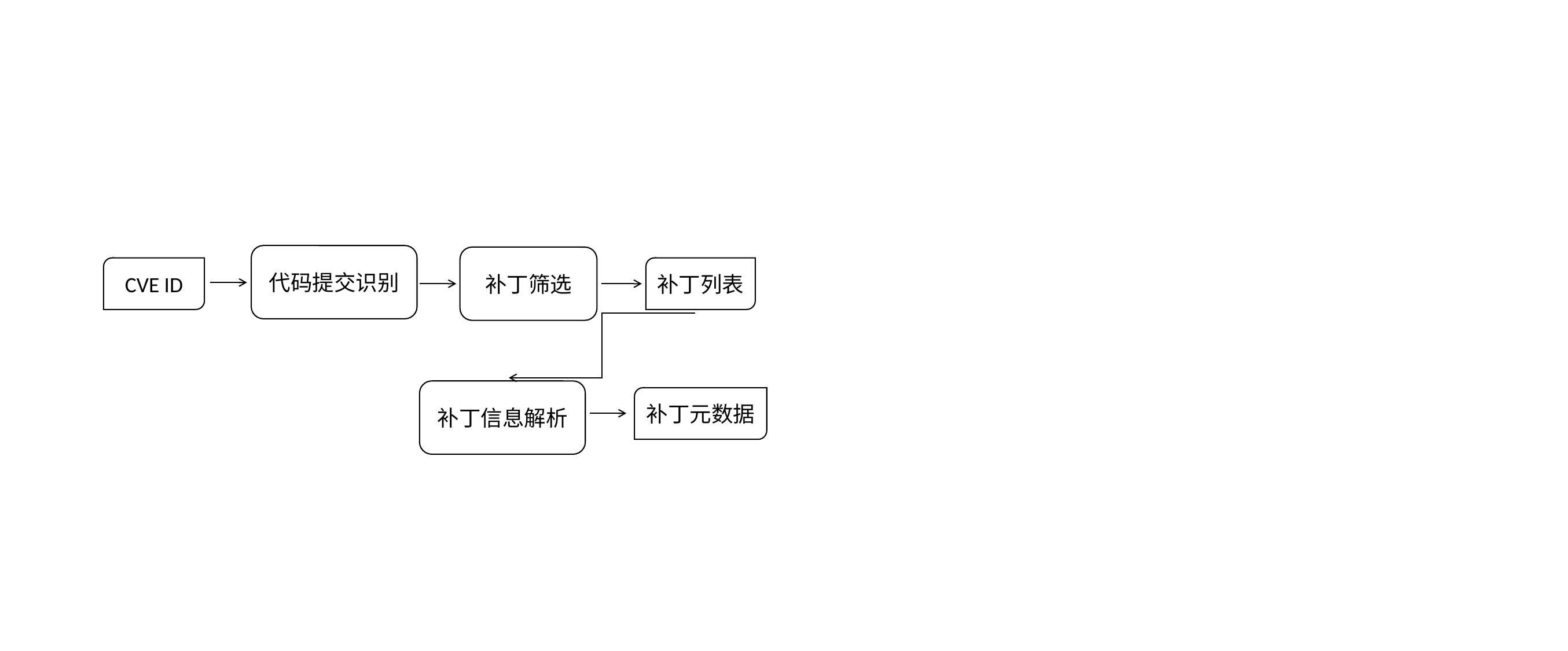

代码提交识别
补丁筛选
CVE ID
补丁列表
补丁信息解析
补丁元数据